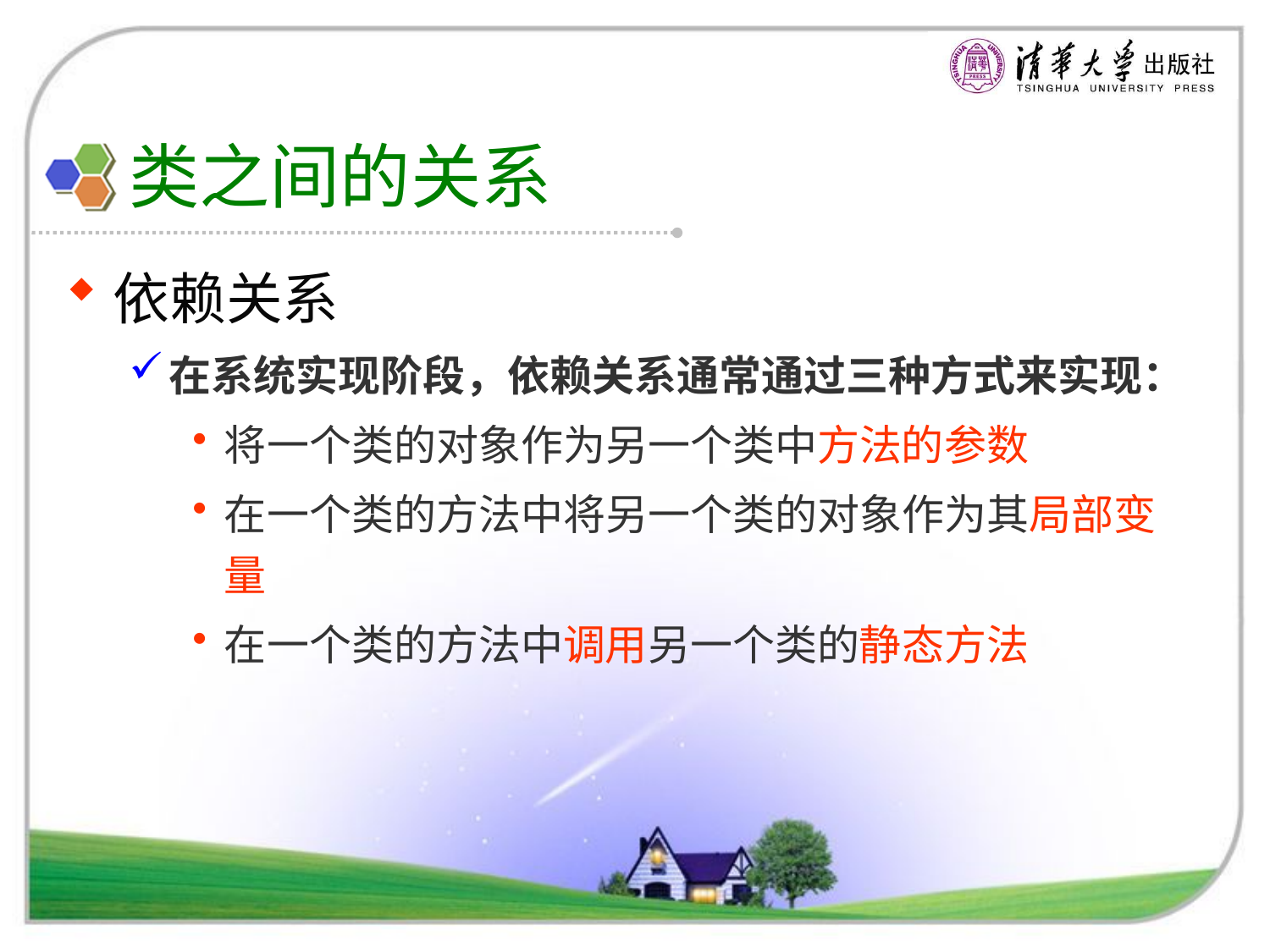

# 类之间的关系
依赖关系
在系统实现阶段，依赖关系通常通过三种方式来实现：
将一个类的对象作为另一个类中方法的参数
在一个类的方法中将另一个类的对象作为其局部变量
在一个类的方法中调用另一个类的静态方法